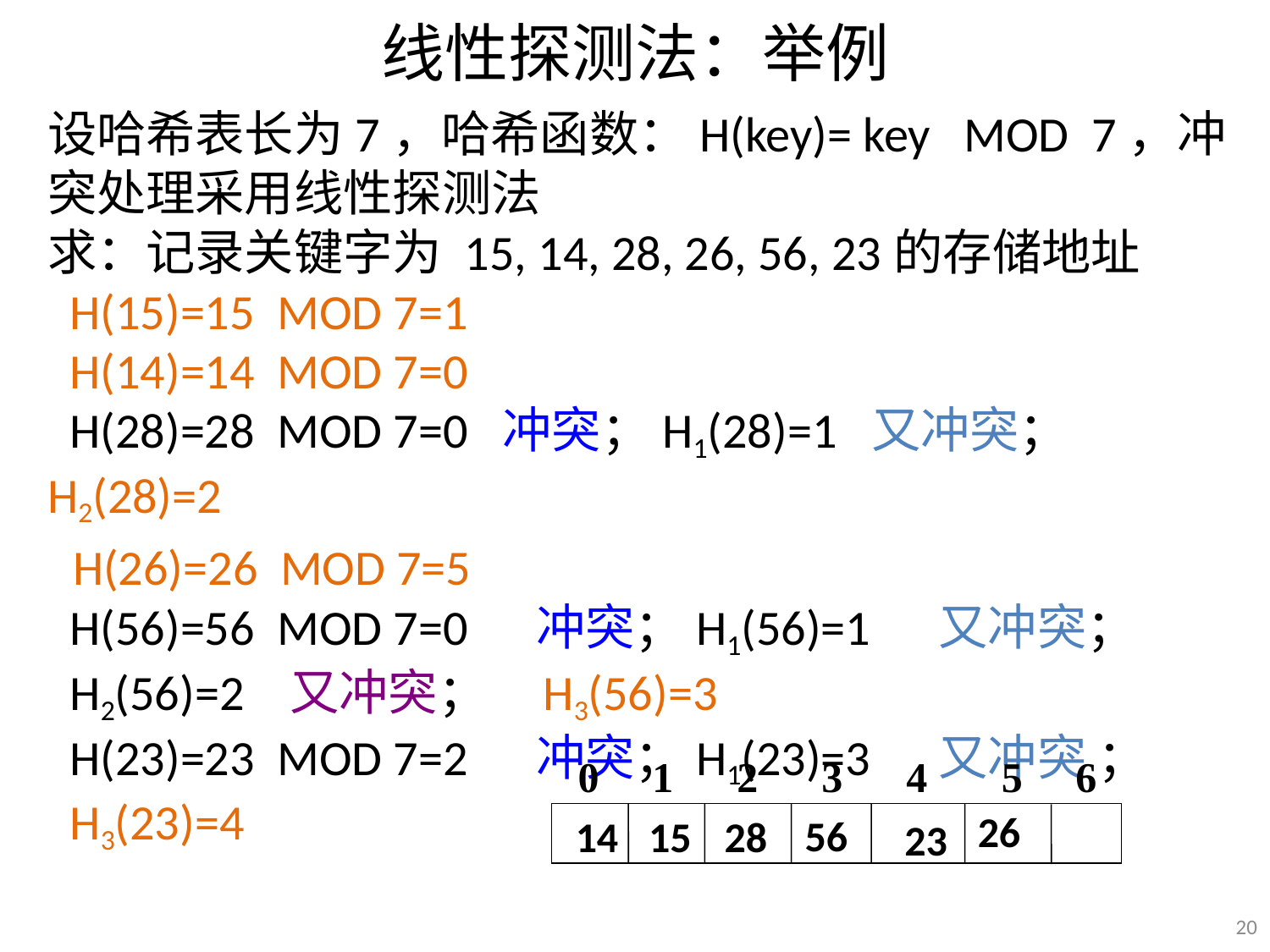

# 线性探测法：举例
设哈希表长为7，哈希函数：H(key)= key   MOD  7，冲突处理采用线性探测法
求：记录关键字为 15, 14, 28, 26, 56, 23的存储地址
  H(15)=15  MOD 7=1
  H(14)=14  MOD 7=0
  H(28)=28  MOD 7=0  冲突；H1(28)=1  又冲突；H2(28)=2
  H(26)=26  MOD 7=5
  H(56)=56  MOD 7=0     冲突；H1(56)=1     又冲突；
  H2(56)=2   又冲突；    H3(56)=3
  H(23)=23  MOD 7=2     冲突；H1(23)=3     又冲突 ；
  H3(23)=4
 0     1      2      3      4       5     6
26

56

14
15
28

23
20